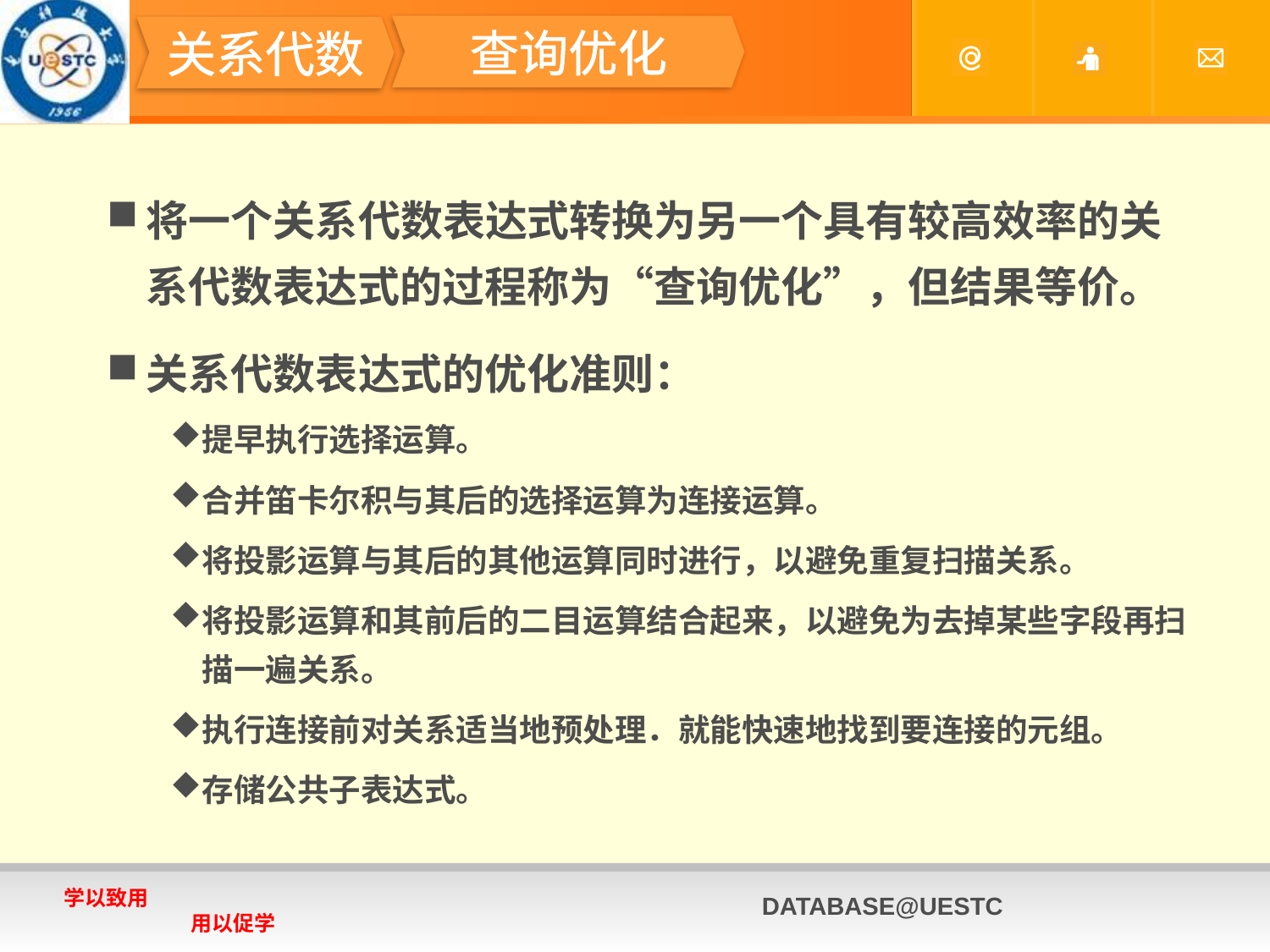

#
查询优化
关系代数
将一个关系代数表达式转换为另一个具有较高效率的关系代数表达式的过程称为“查询优化”，但结果等价。
关系代数表达式的优化准则：
提早执行选择运算。
合并笛卡尔积与其后的选择运算为连接运算。
将投影运算与其后的其他运算同时进行，以避免重复扫描关系。
将投影运算和其前后的二目运算结合起来，以避免为去掉某些字段再扫描一遍关系。
执行连接前对关系适当地预处理．就能快速地找到要连接的元组。
存储公共子表达式。